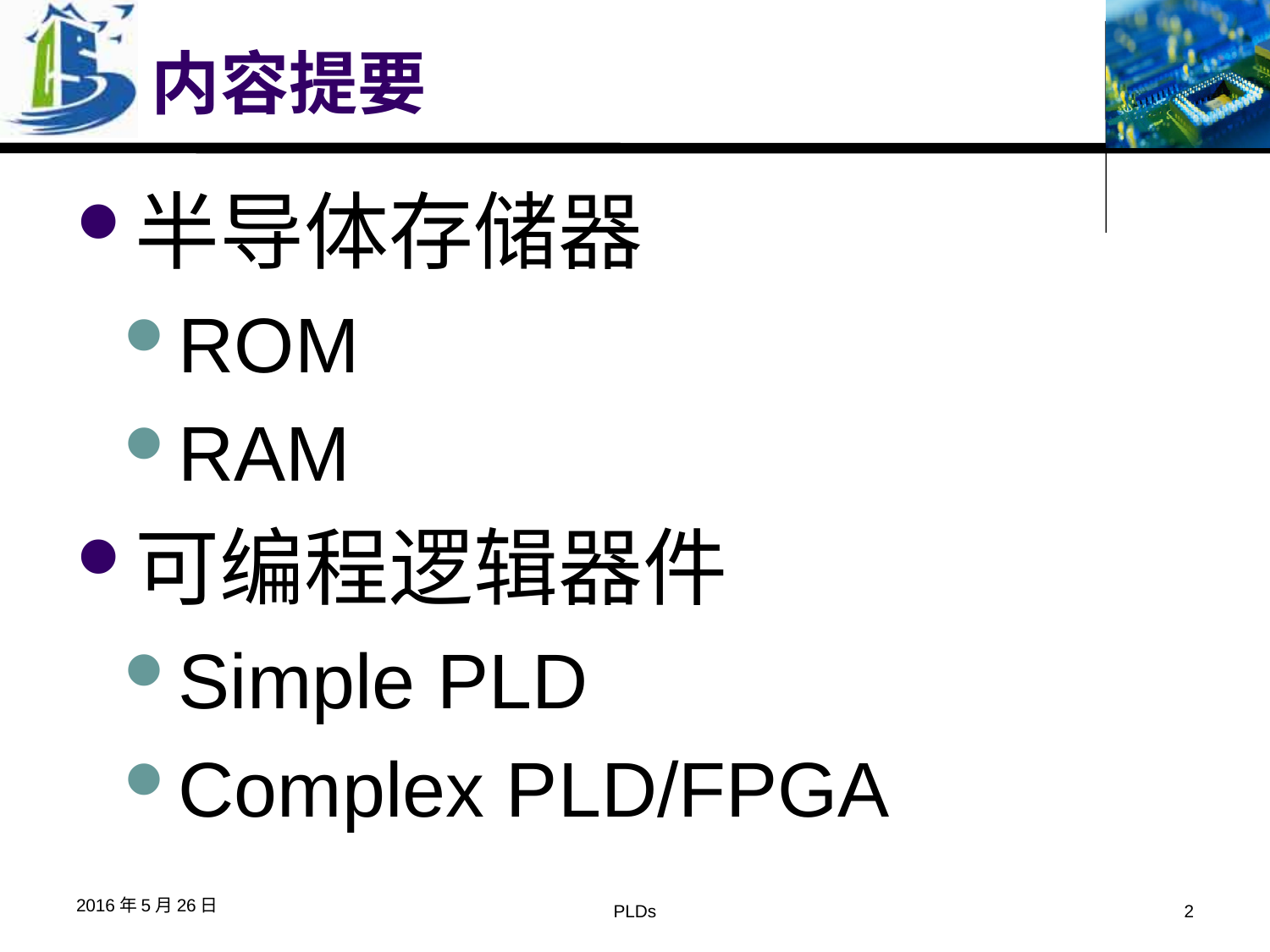

# 内容提要
半导体存储器
ROM
RAM
可编程逻辑器件
Simple PLD
Complex PLD/FPGA
2016年5月26日
PLDs
2